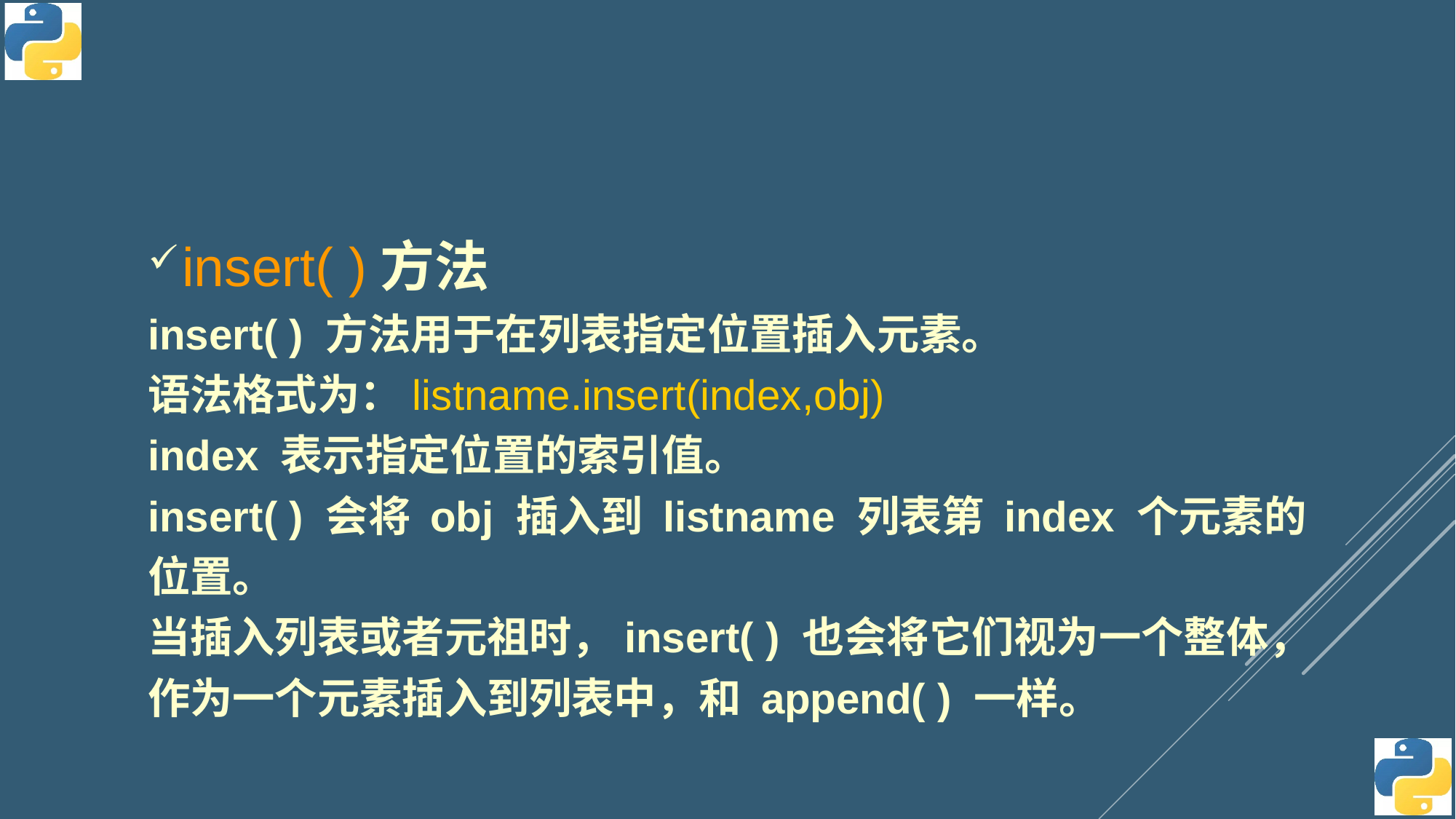

insert( )方法
insert( ) 方法用于在列表指定位置插入元素。
语法格式为：listname.insert(index,obj)
index 表示指定位置的索引值。
insert( ) 会将 obj 插入到 listname 列表第 index 个元素的位置。
当插入列表或者元祖时，insert( ) 也会将它们视为一个整体，作为一个元素插入到列表中，和 append( ) 一样。